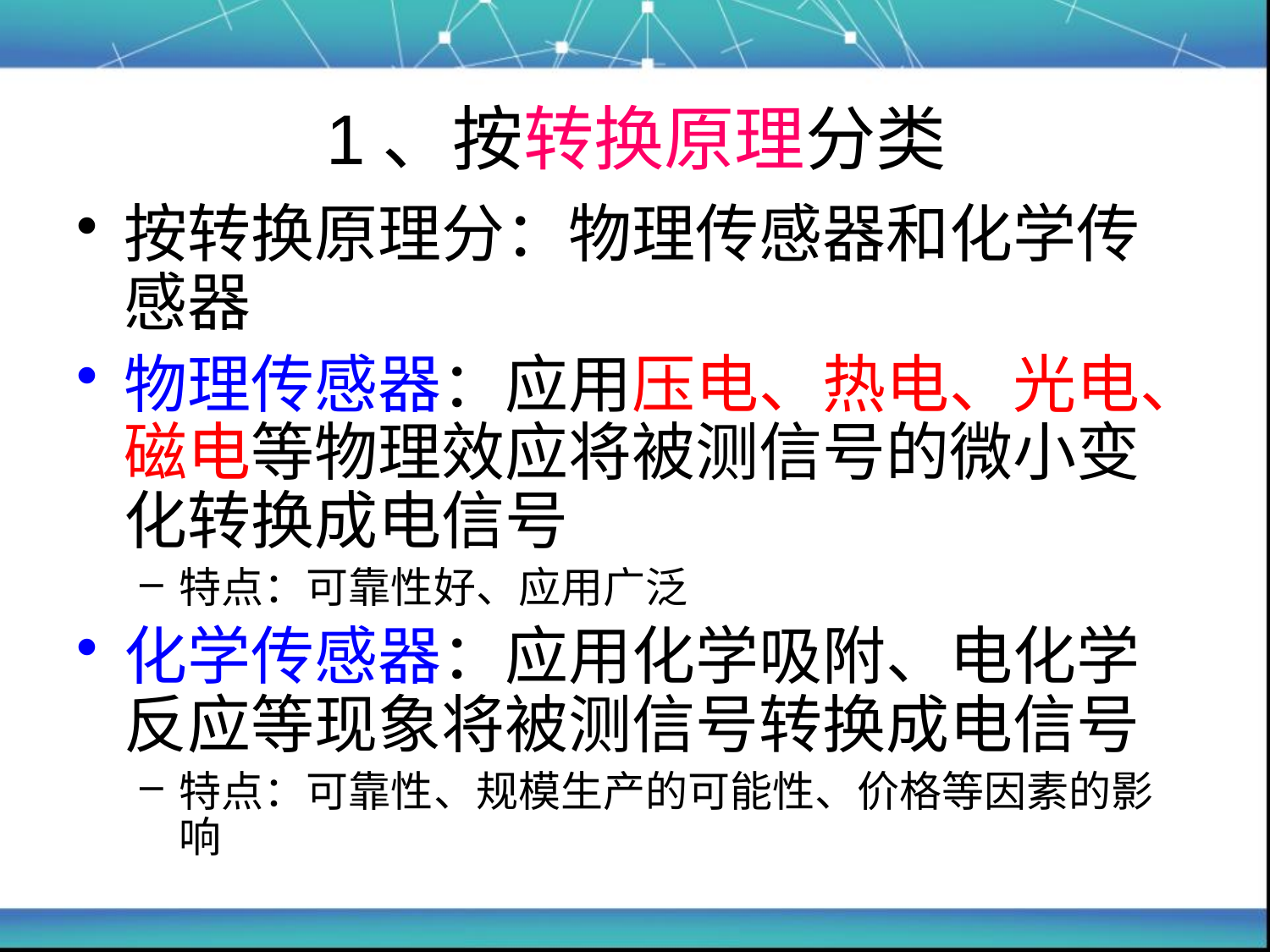

# 1、按转换原理分类
按转换原理分：物理传感器和化学传感器
物理传感器：应用压电、热电、光电、磁电等物理效应将被测信号的微小变化转换成电信号
特点：可靠性好、应用广泛
化学传感器：应用化学吸附、电化学反应等现象将被测信号转换成电信号
特点：可靠性、规模生产的可能性、价格等因素的影响
11